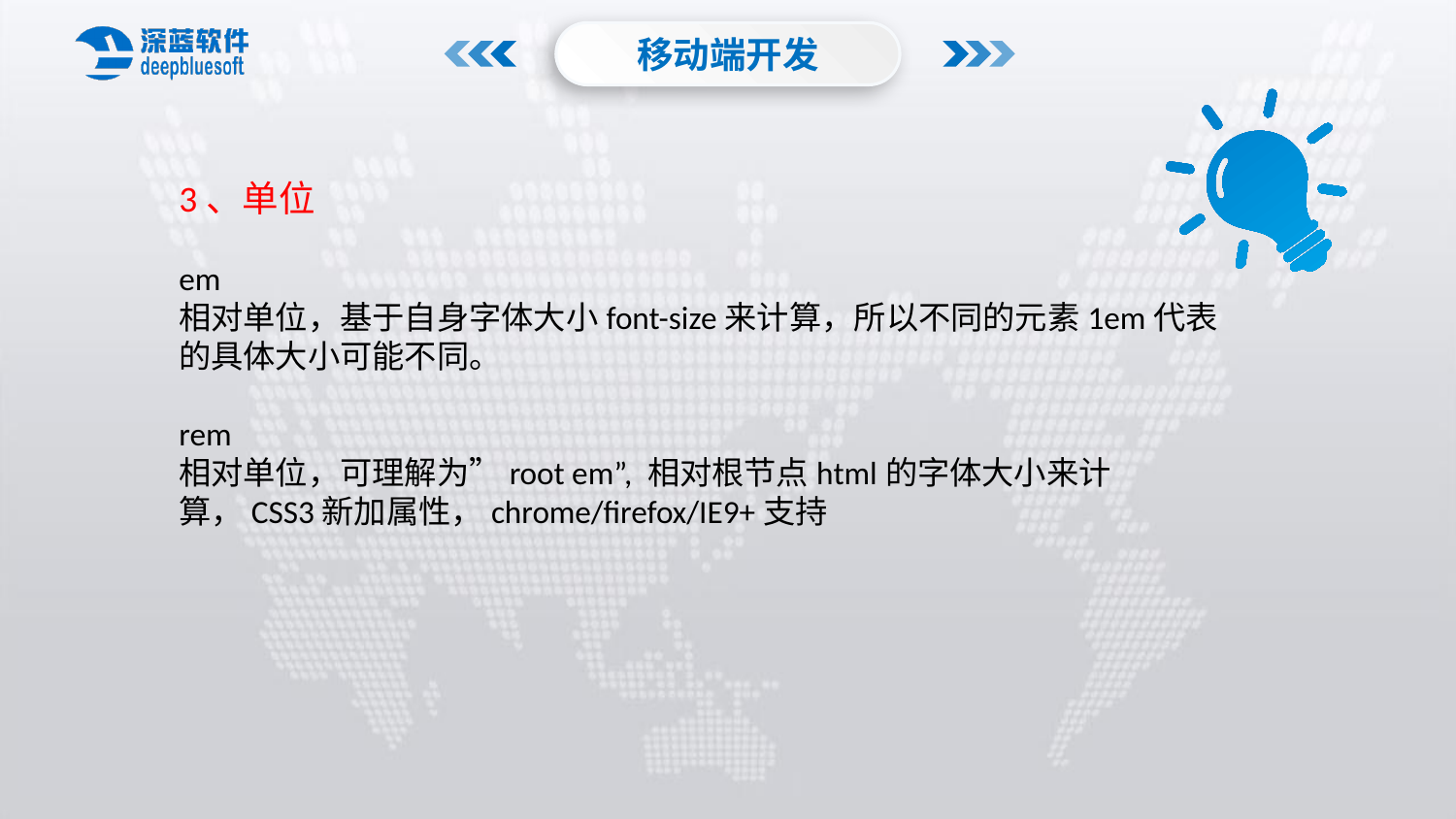

移动端开发

3、单位

em
相对单位，基于自身字体大小font-size来计算，所以不同的元素1em代表的具体大小可能不同。

rem
相对单位，可理解为”root em”, 相对根节点html的字体大小来计算，CSS3新加属性，chrome/firefox/IE9+支持